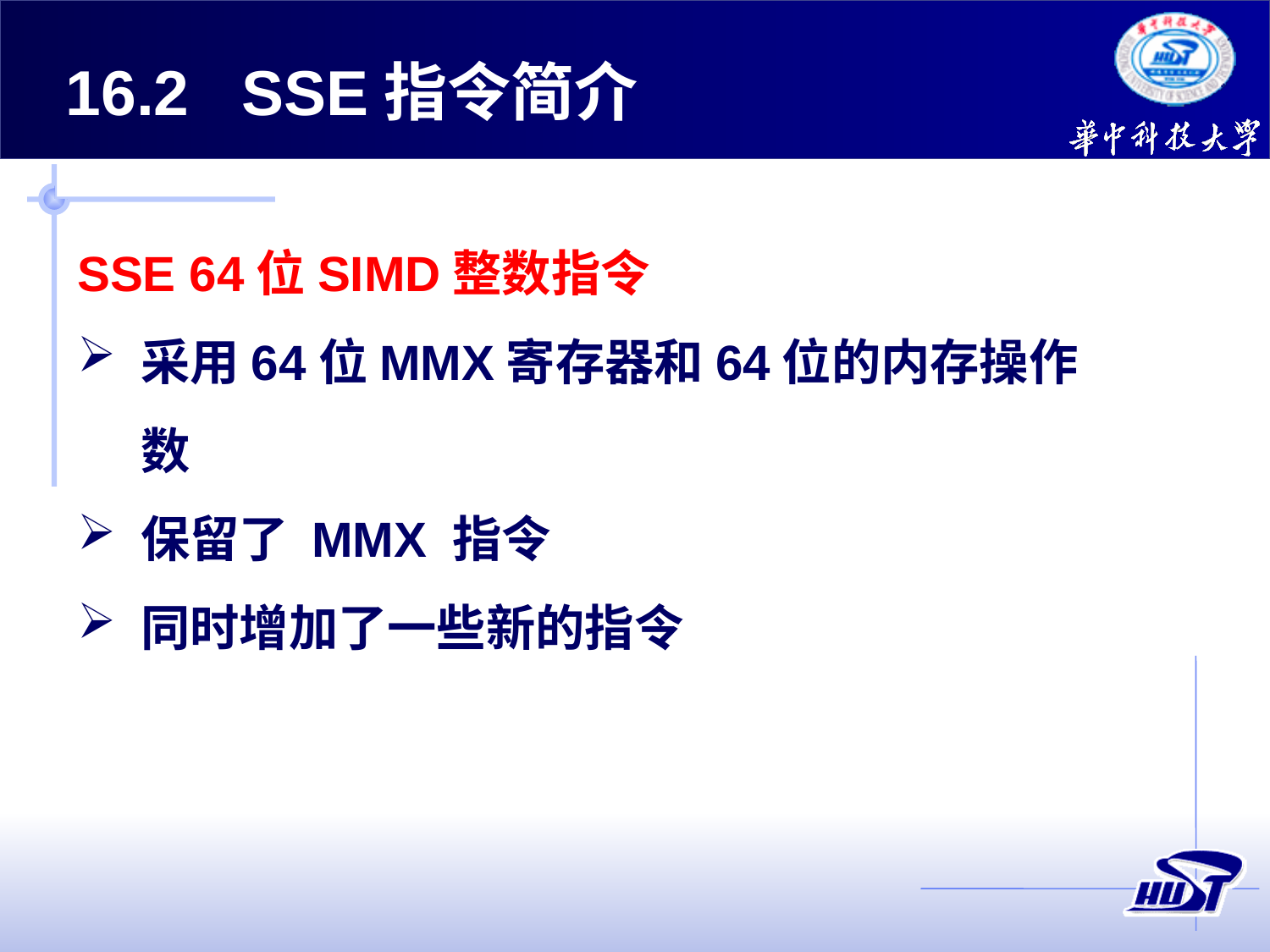

16.2   SSE指令简介
SSE 64位SIMD整数指令
采用64位MMX寄存器和64位的内存操作数
保留了 MMX 指令
同时增加了一些新的指令